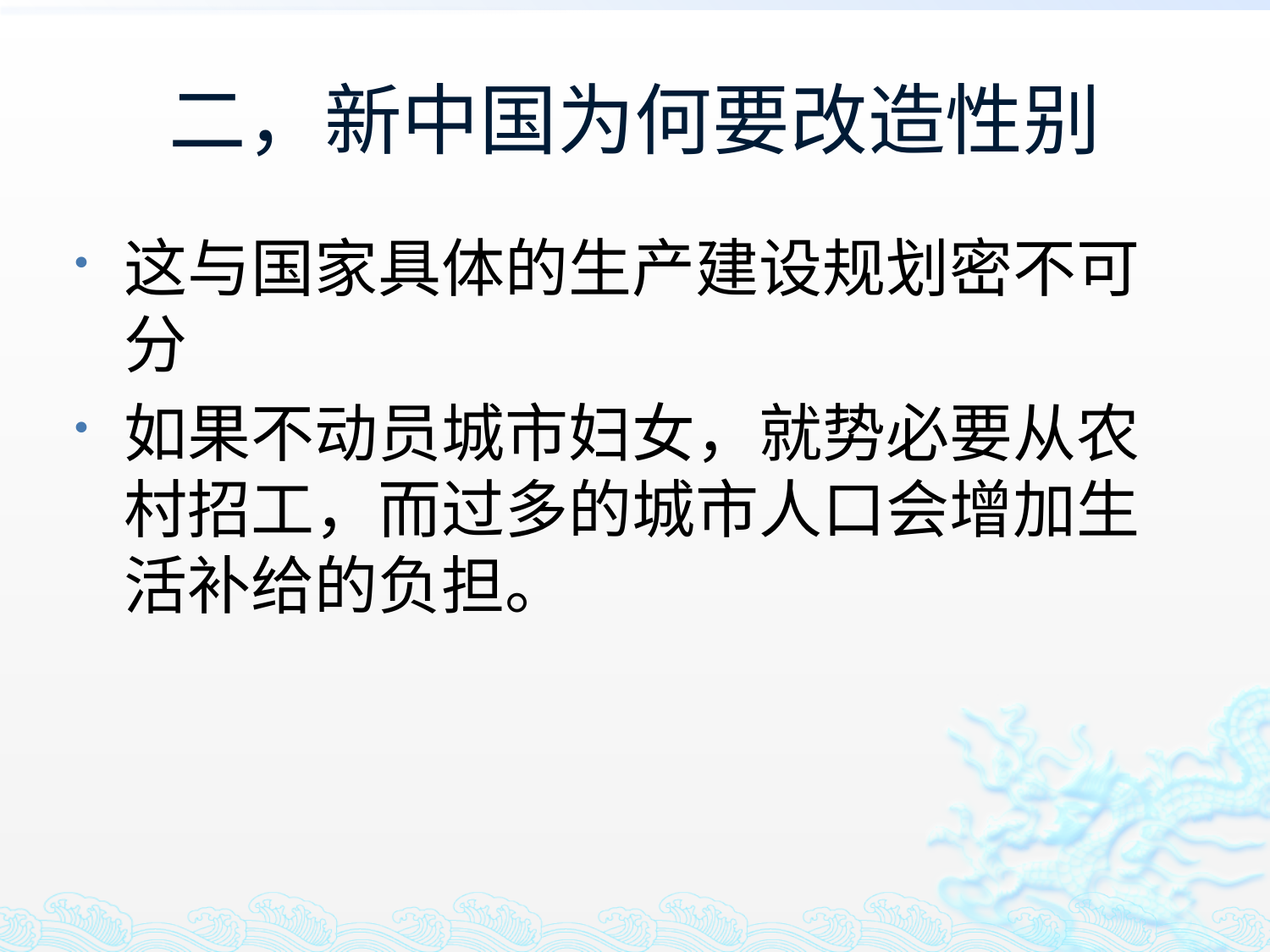

# 二，新中国为何要改造性别
这与国家具体的生产建设规划密不可分
如果不动员城市妇女，就势必要从农村招工，而过多的城市人口会增加生活补给的负担。